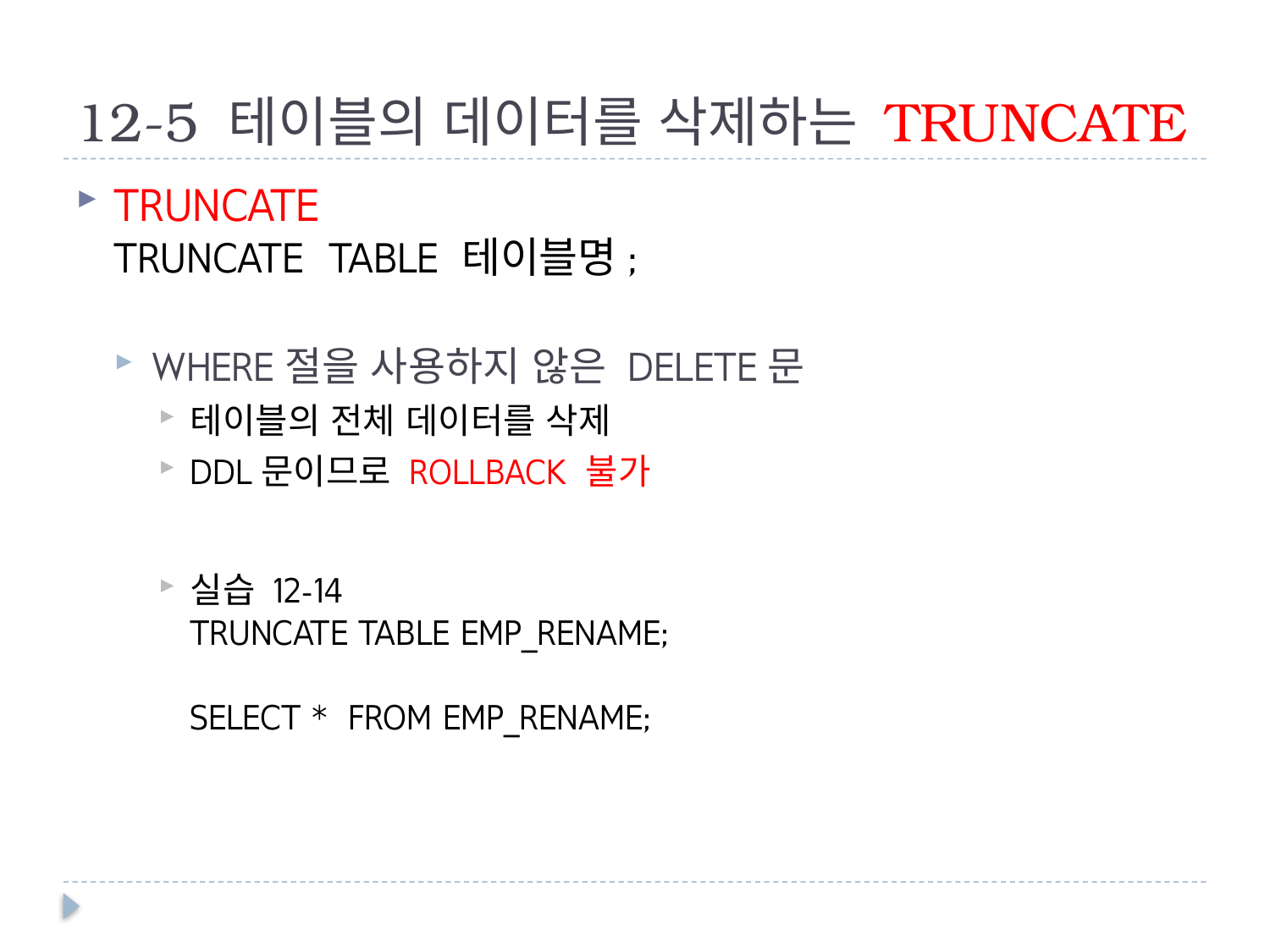

# 12-5 테이블의 데이터를 삭제하는 TRUNCATE
TRUNCATE
TRUNCATE  TABLE 테이블명;
WHERE절을 사용하지 않은 DELETE문
테이블의 전체 데이터를 삭제
DDL문이므로 ROLLBACK 불가

실습 12-14
TRUNCATE TABLE EMP_RENAME;
SELECT *  FROM EMP_RENAME;